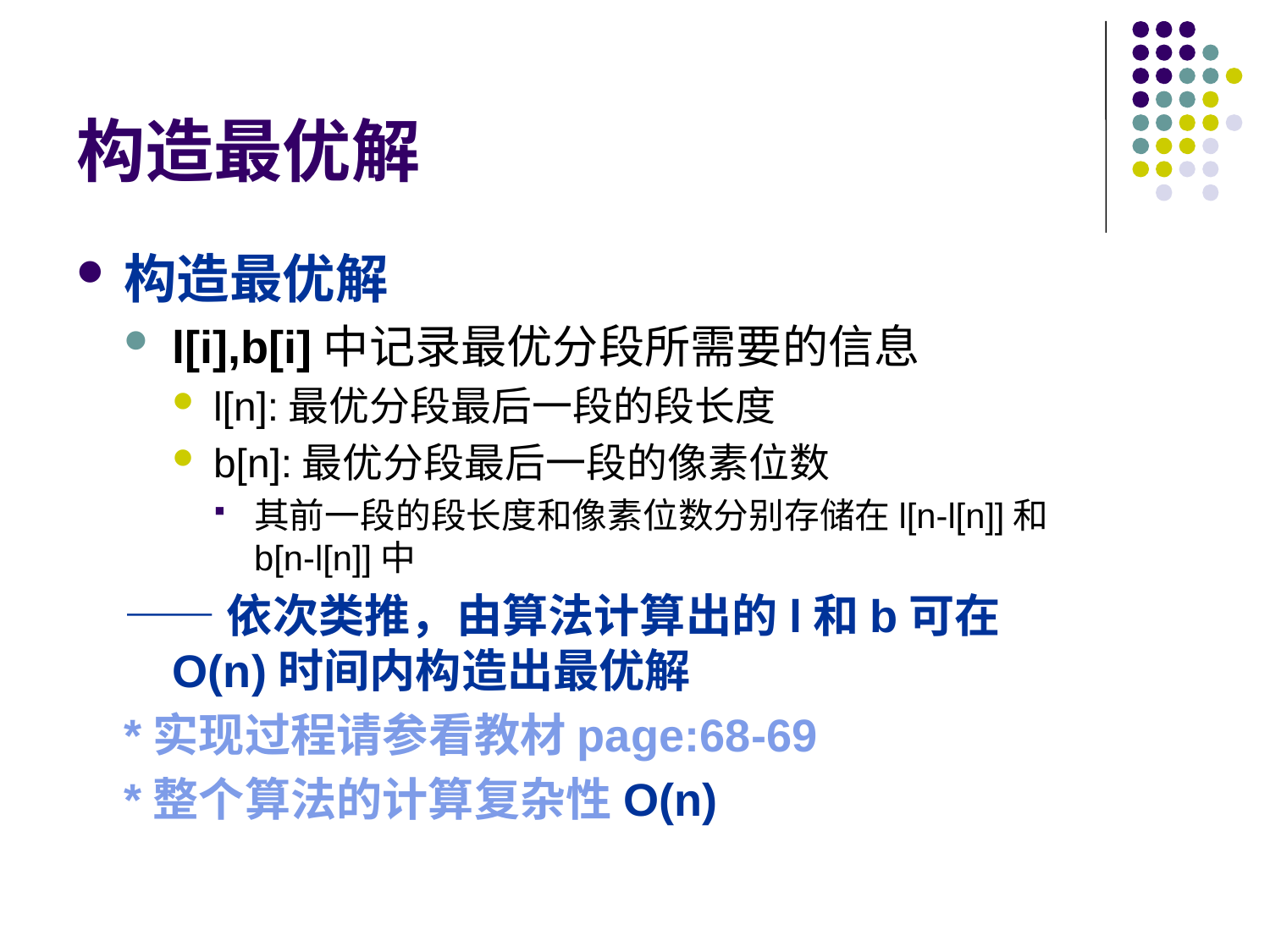

# 构造最优解
构造最优解
l[i],b[i]中记录最优分段所需要的信息
l[n]:最优分段最后一段的段长度
b[n]:最优分段最后一段的像素位数
其前一段的段长度和像素位数分别存储在l[n-l[n]]和b[n-l[n]]中
——依次类推，由算法计算出的l和b可在O(n)时间内构造出最优解
*实现过程请参看教材page:68-69
*整个算法的计算复杂性O(n)